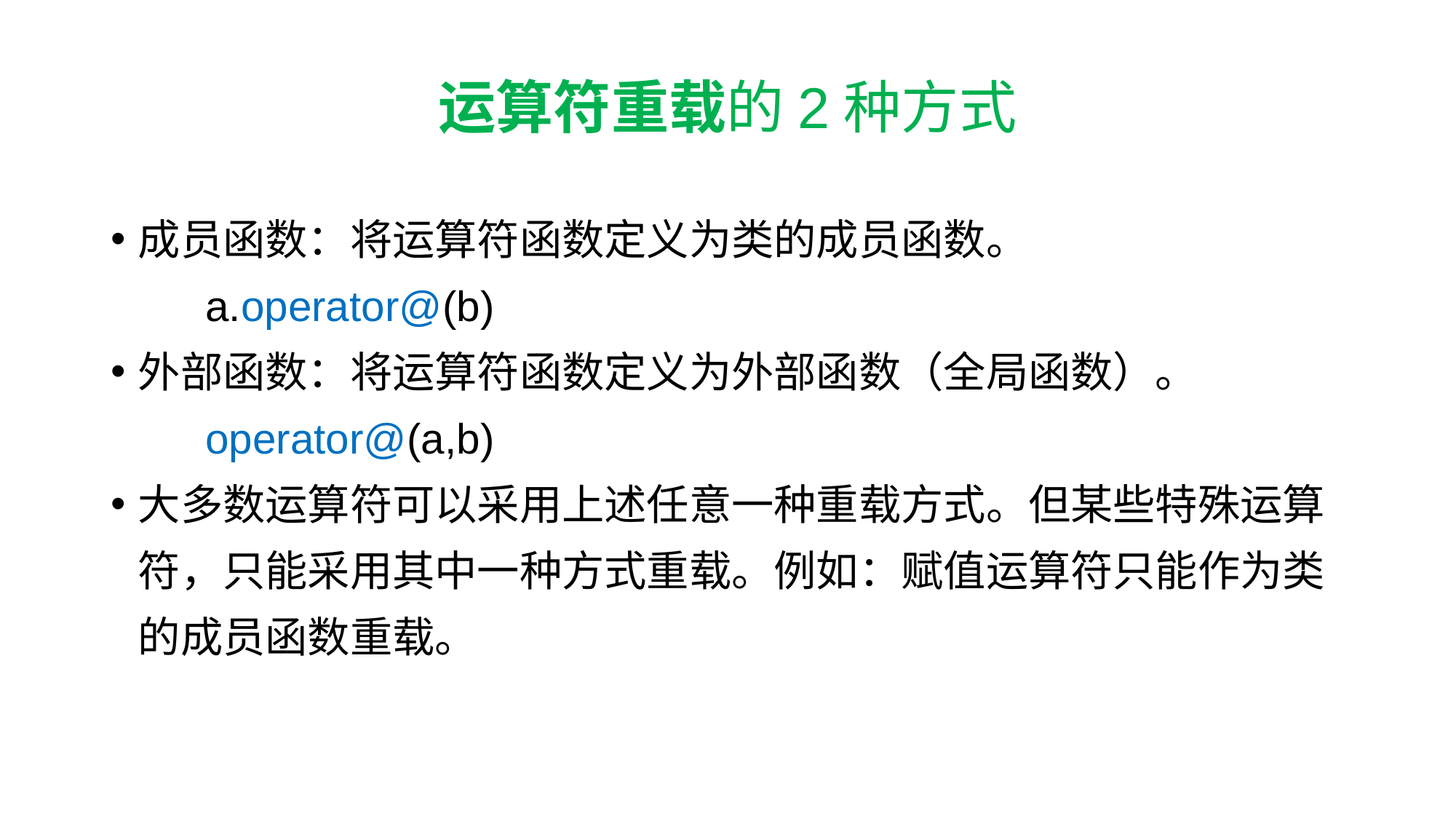

# 运算符重载的2种方式
成员函数：将运算符函数定义为类的成员函数。
        a.operator@(b)
外部函数：将运算符函数定义为外部函数（全局函数）。
        operator@(a,b)
大多数运算符可以采用上述任意一种重载方式。但某些特殊运算符，只能采用其中一种方式重载。例如：赋值运算符只能作为类的成员函数重载。